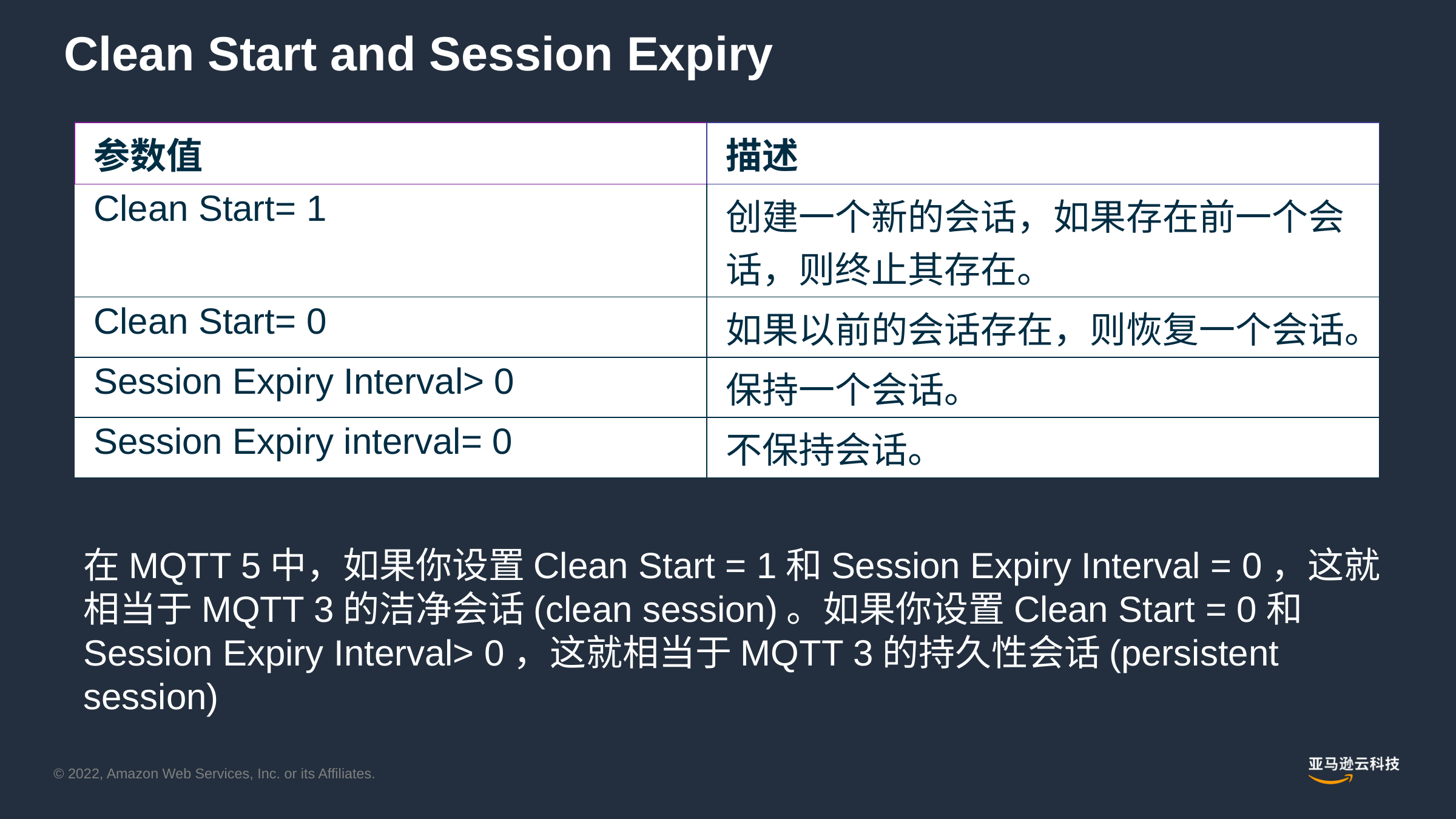

# Clean Start and Session Expiry
| 参数值 | 描述 |
| --- | --- |
| Clean Start= 1 | 创建一个新的会话，如果存在前一个会话，则终止其存在。 |
| Clean Start= 0 | 如果以前的会话存在，则恢复一个会话。 |
| Session Expiry Interval> 0 | 保持一个会话。 |
| Session Expiry interval= 0 | 不保持会话。 |
在MQTT 5中，如果你设置Clean Start = 1和Session Expiry Interval = 0，这就相当于MQTT 3的洁净会话(clean session)。如果你设置Clean Start = 0和Session Expiry Interval> 0，这就相当于MQTT 3的持久性会话(persistent session)